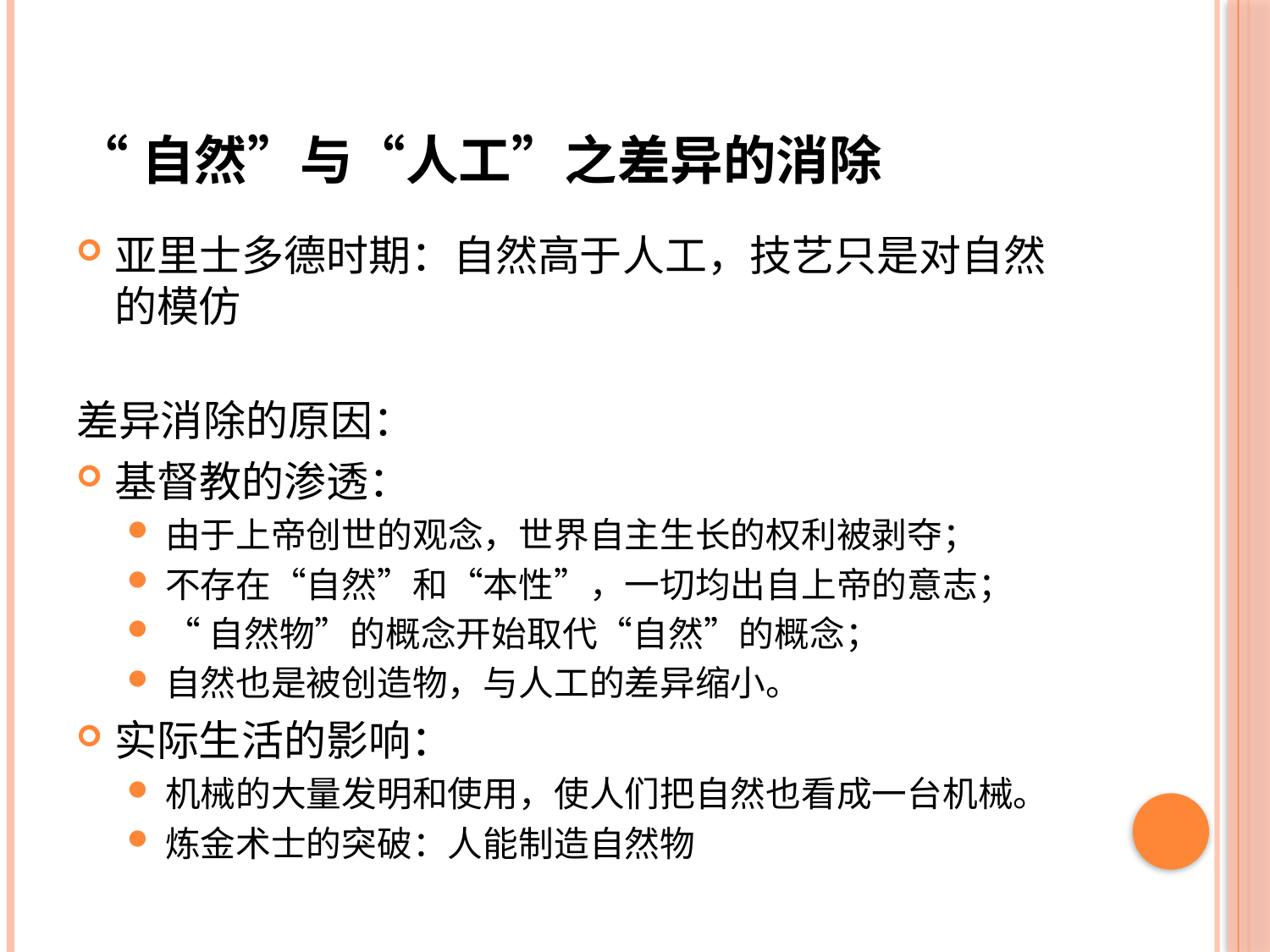

# “自然”与“人工”之差异的消除
亚里士多德时期：自然高于人工，技艺只是对自然的模仿

差异消除的原因：
基督教的渗透：
由于上帝创世的观念，世界自主生长的权利被剥夺；
不存在“自然”和“本性”，一切均出自上帝的意志；
“自然物”的概念开始取代“自然”的概念；
自然也是被创造物，与人工的差异缩小。
实际生活的影响：
机械的大量发明和使用，使人们把自然也看成一台机械。
炼金术士的突破：人能制造自然物